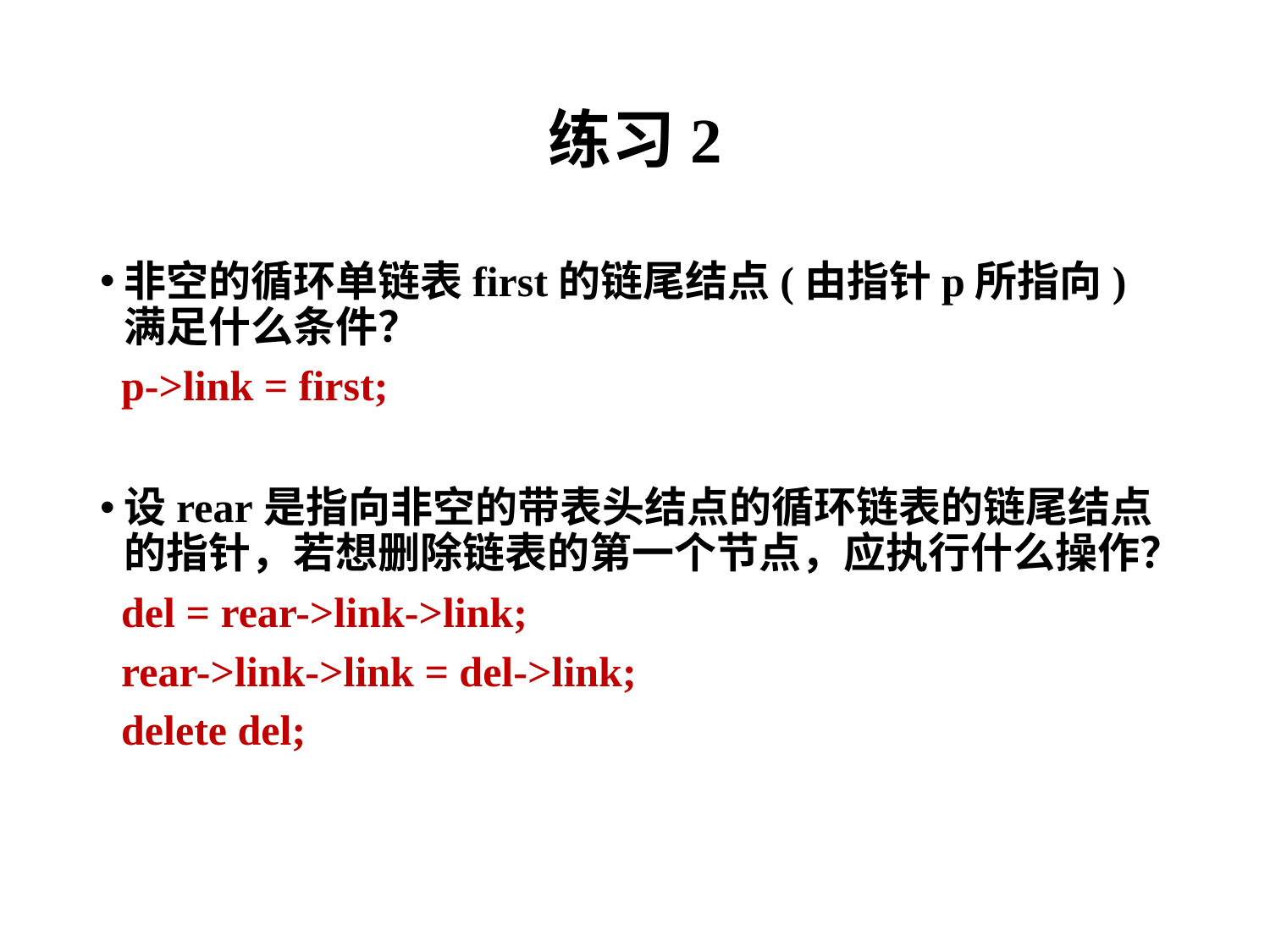

# 练习2
非空的循环单链表first的链尾结点(由指针p所指向)满足什么条件？
  p->link = first;

设rear是指向非空的带表头结点的循环链表的链尾结点的指针，若想删除链表的第一个节点，应执行什么操作？
  del = rear->link->link;
  rear->link->link = del->link;
  delete del;